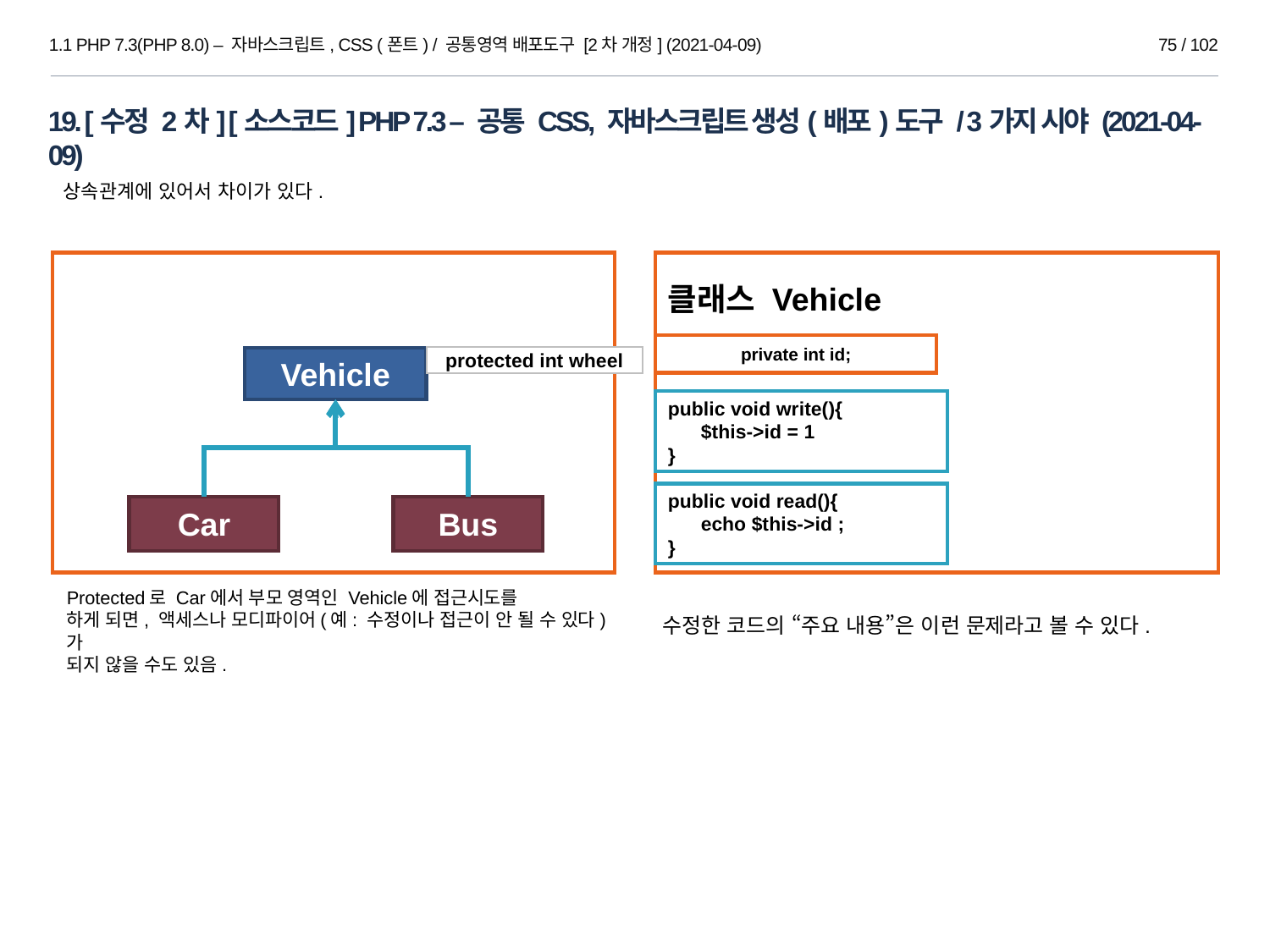

1.1 PHP 7.3(PHP 8.0) – 자바스크립트, CSS (폰트) / 공통영역 배포도구 [2차 개정] (2021-04-09)
75 / 102

19. [수정 2차] [소스코드] PHP 7.3 – 공통 CSS, 자바스크립트 생성(배포)도구 / 3가지 시야 (2021-04-09)
상속관계에 있어서 차이가 있다.

클래스 Vehicle

private int id;
protected int wheel
Vehicle
public void write(){
      $this->id = 1
}
public void read(){
      echo $this->id ;
}
Car
Bus
Protected로 Car에서 부모 영역인 Vehicle에 접근시도를
하게 되면, 액세스나 모디파이어(예: 수정이나 접근이 안 될 수 있다)가
되지 않을 수도 있음.
수정한 코드의 “주요 내용”은 이런 문제라고 볼 수 있다.